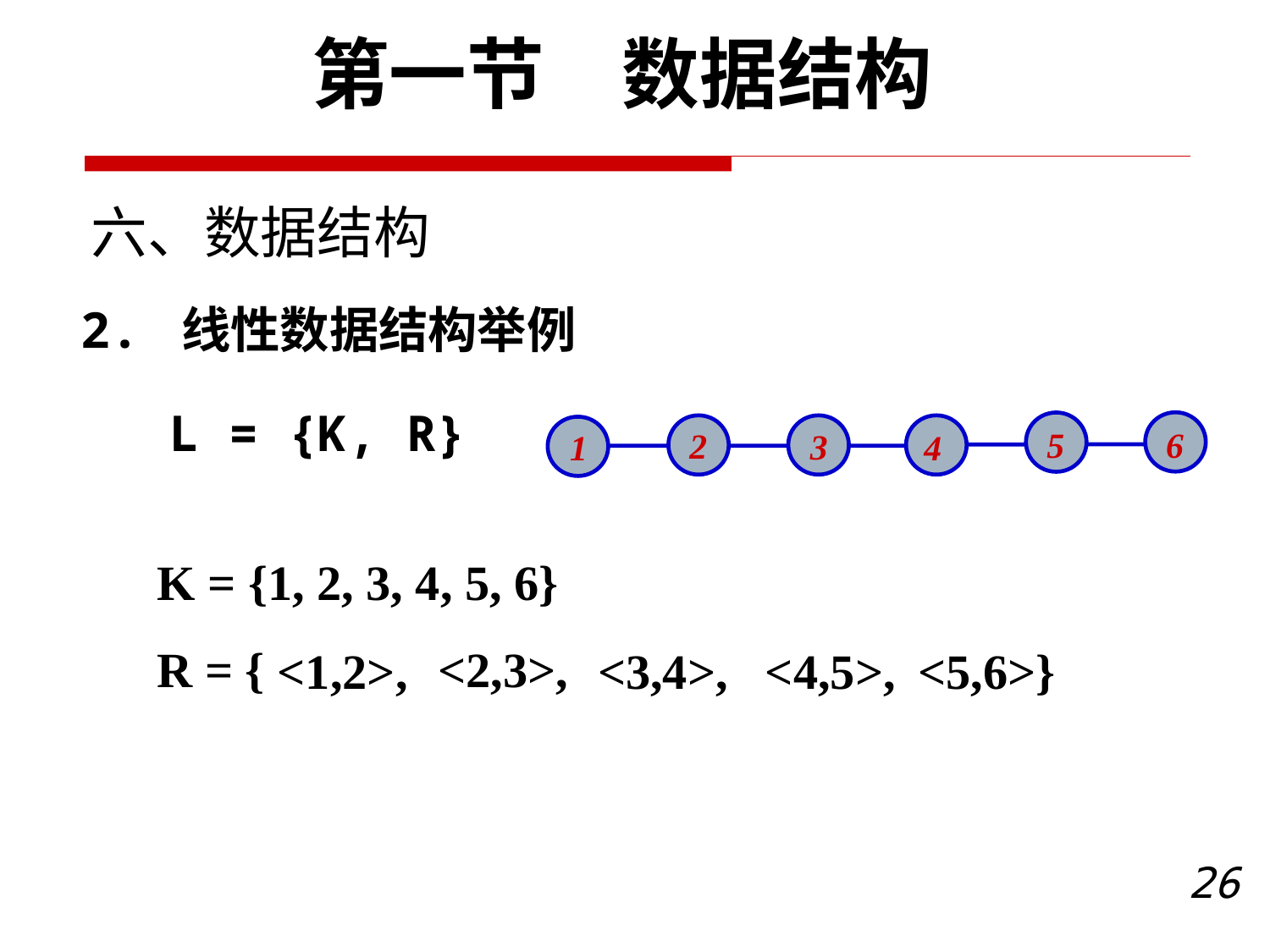

第一节　数据结构
六、数据结构
2. 线性数据结构举例
   L = {K, R}

6
5
2
3
1
4

K = {1, 2, 3, 4, 5, 6}
R = {
<2,3>,
<3,4>,
<4,5>,
<5,6>}
<1,2>,
26